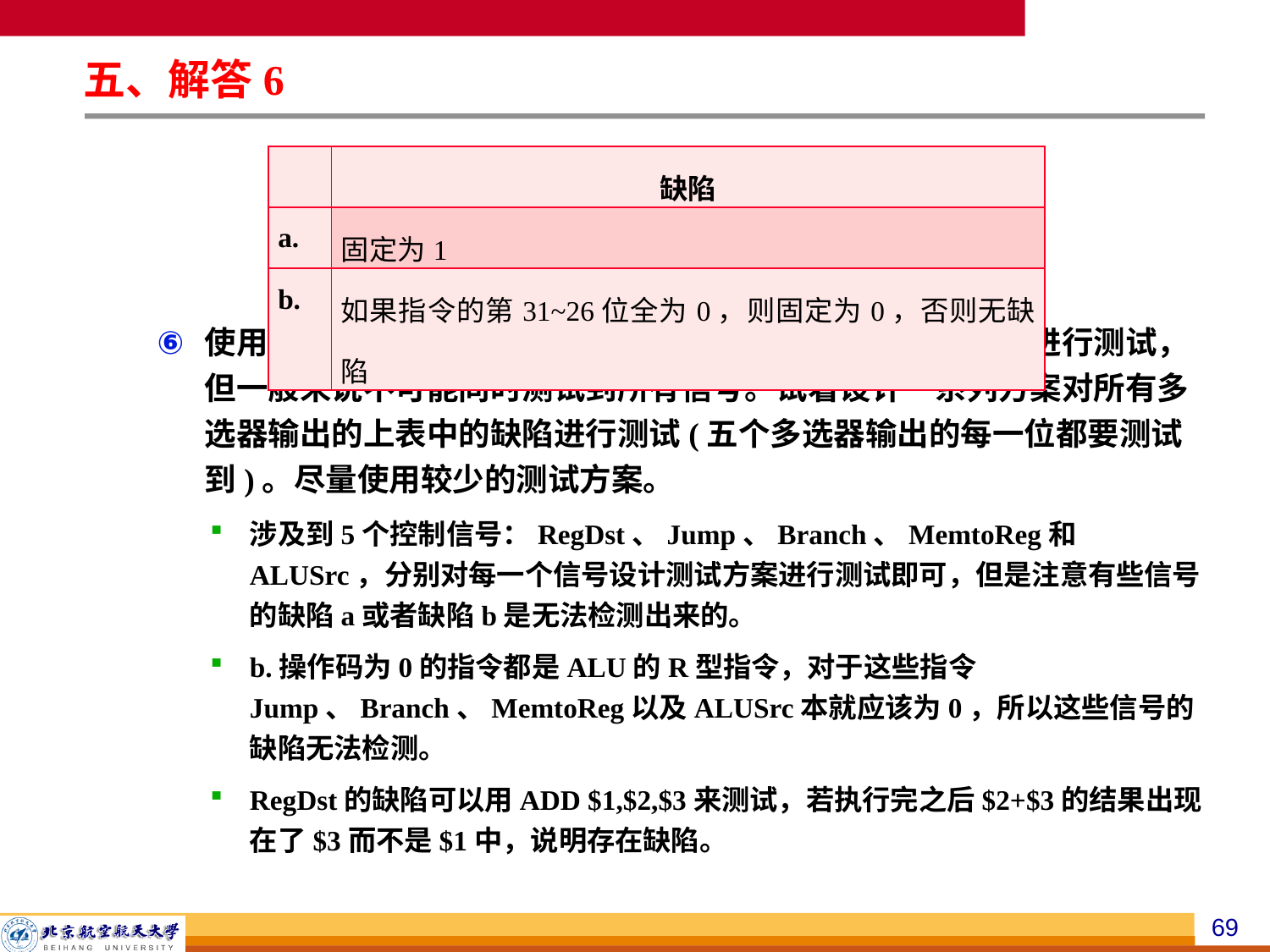

五、解答6

使用第①问中描述的测试方案，可以一次对几个不同的信号进行测试，但一般来说不可能同时测试到所有信号。试着设计一系列方案对所有多选器输出的上表中的缺陷进行测试(五个多选器输出的每一位都要测试到)。尽量使用较少的测试方案。
涉及到5个控制信号：RegDst、Jump、Branch、MemtoReg和ALUSrc，分别对每一个信号设计测试方案进行测试即可，但是注意有些信号的缺陷a或者缺陷b是无法检测出来的。
b.操作码为0的指令都是ALU的R型指令，对于这些指令Jump、Branch、MemtoReg以及ALUSrc本就应该为0，所以这些信号的缺陷无法检测。
RegDst的缺陷可以用ADD $1,$2,$3来测试，若执行完之后$2+$3的结果出现在了$3而不是$1中，说明存在缺陷。
|  | 缺陷 |
| --- | --- |
| a. | 固定为1 |
| b. | 如果指令的第31~26位全为0，则固定为0，否则无缺陷 |